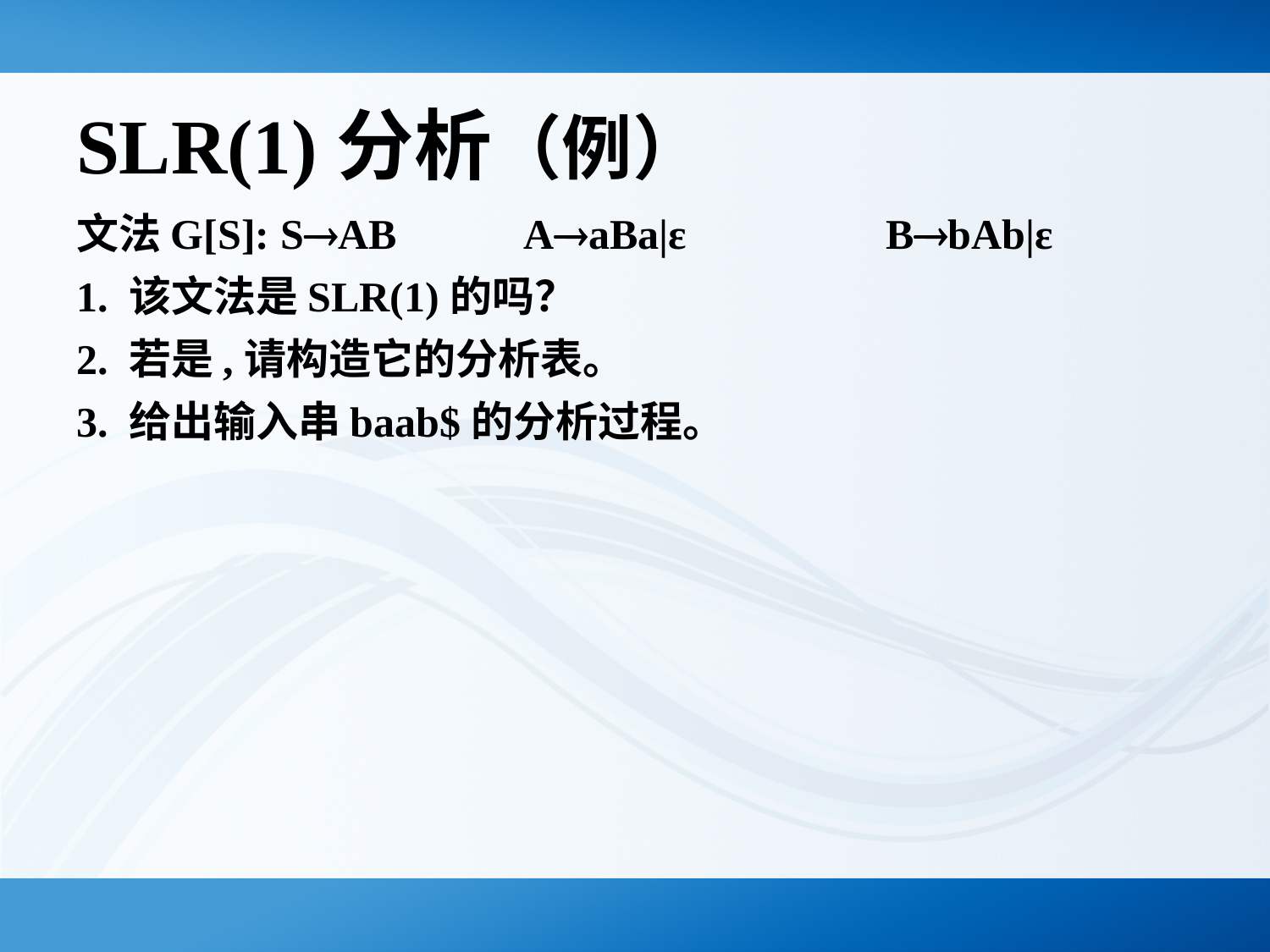

# SLR(1)分析（例）
文法G[S]: S→AB  	  A→aBa|ε		B→bAb|ε
1. 该文法是SLR(1)的吗？
2. 若是,请构造它的分析表。
3. 给出输入串baab$的分析过程。